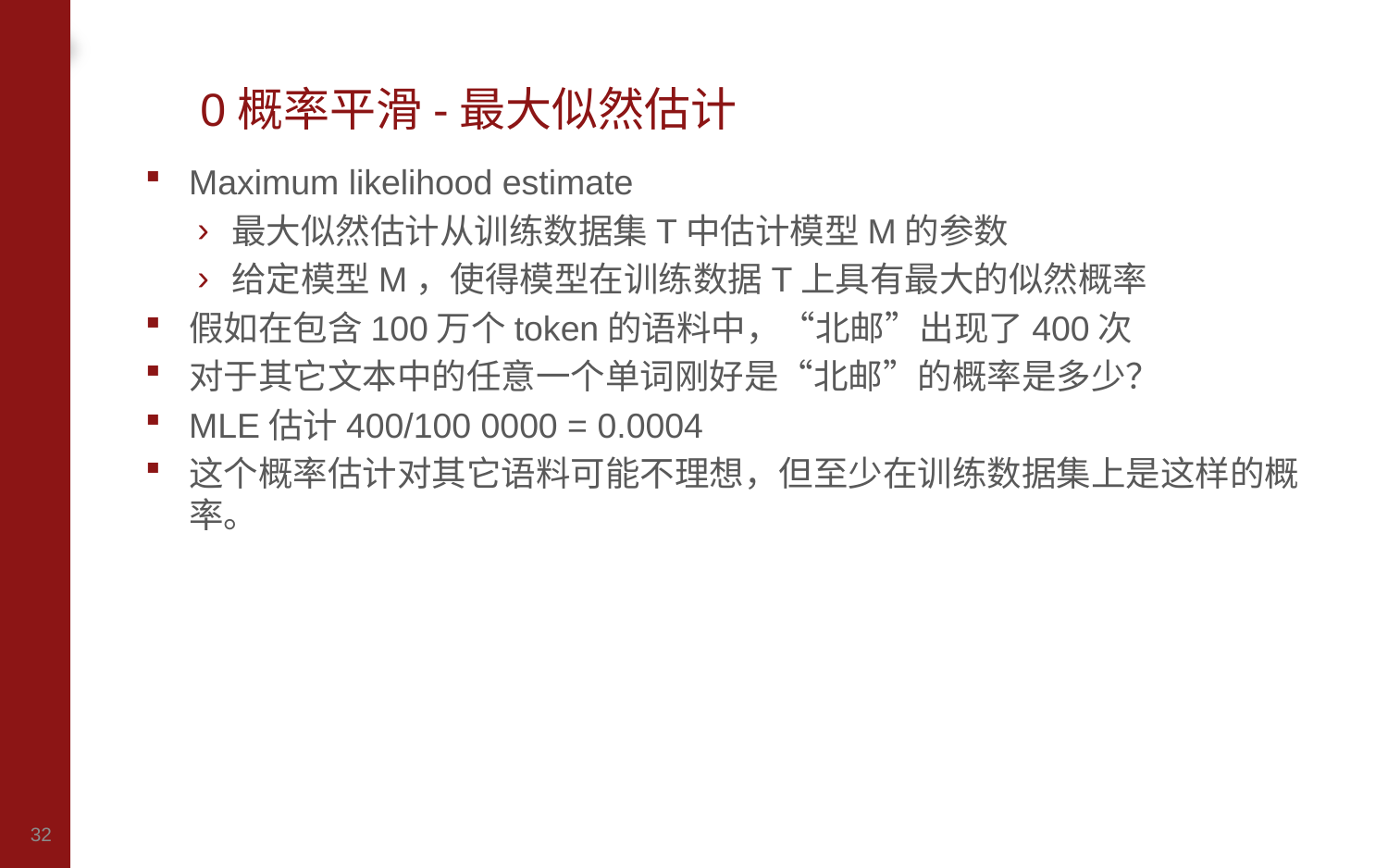

# 0概率平滑-最大似然估计
Maximum likelihood estimate
最大似然估计从训练数据集T中估计模型M的参数
给定模型M，使得模型在训练数据T上具有最大的似然概率
假如在包含100万个token的语料中，“北邮”出现了400次
对于其它文本中的任意一个单词刚好是“北邮”的概率是多少？
MLE估计400/100 0000 = 0.0004
这个概率估计对其它语料可能不理想，但至少在训练数据集上是这样的概率。

32